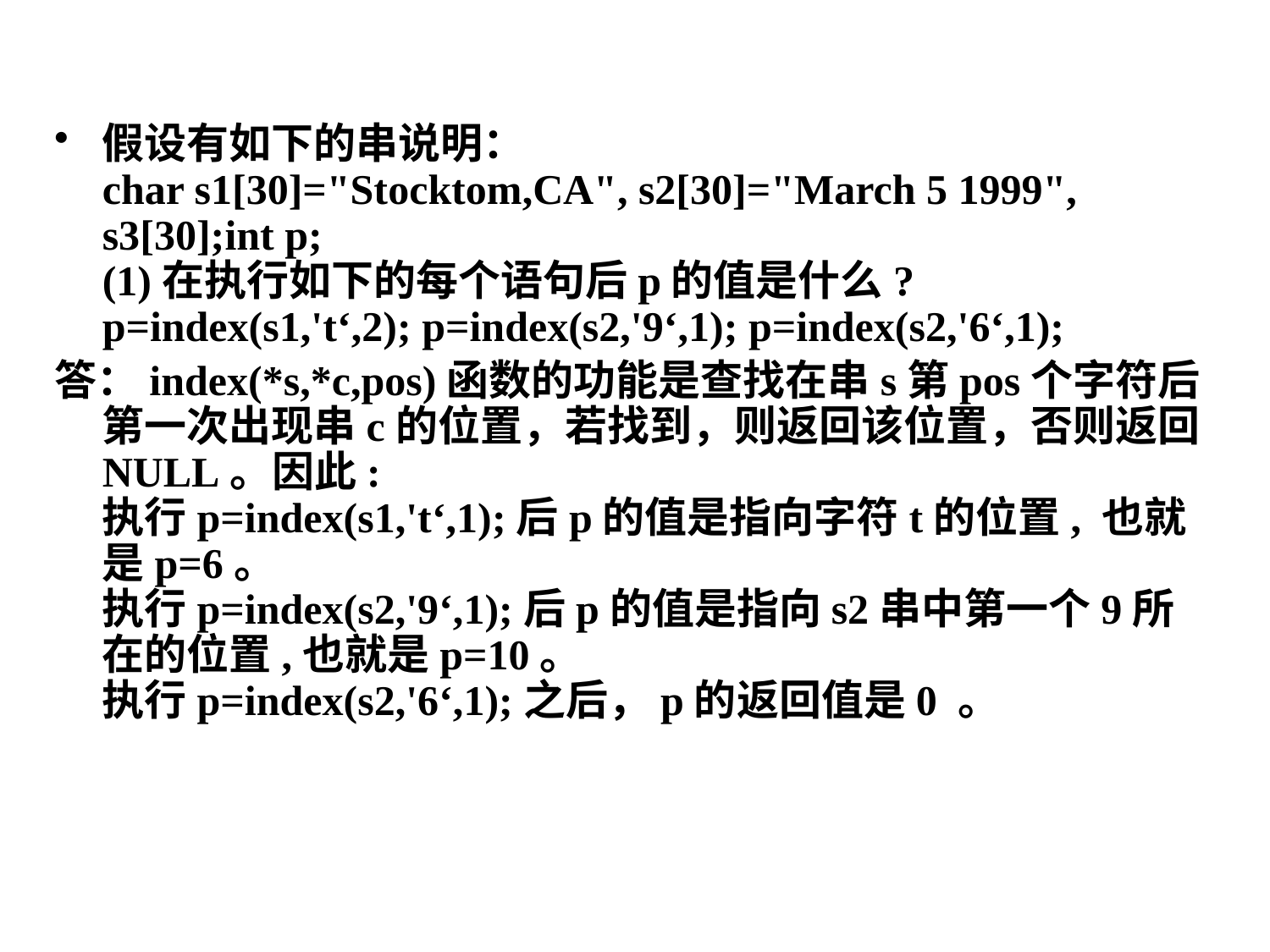

假设有如下的串说明：
char s1[30]="Stocktom,CA", s2[30]="March 5 1999", s3[30];int p; 
(1)在执行如下的每个语句后p的值是什么?
p=index(s1,'t‘,2); p=index(s2,'9‘,1); p=index(s2,'6‘,1);
答：index(*s,*c,pos)函数的功能是查找在串s第pos个字符后第一次出现串c的位置，若找到，则返回该位置，否则返回NULL。因此:
执行p=index(s1,'t‘,1);后p的值是指向字符t的位置, 也就是p=6。
执行p=index(s2,'9‘,1);后p的值是指向s2串中第一个9所在的位置,也就是p=10。
执行p=index(s2,'6‘,1);之后，p的返回值是0 。